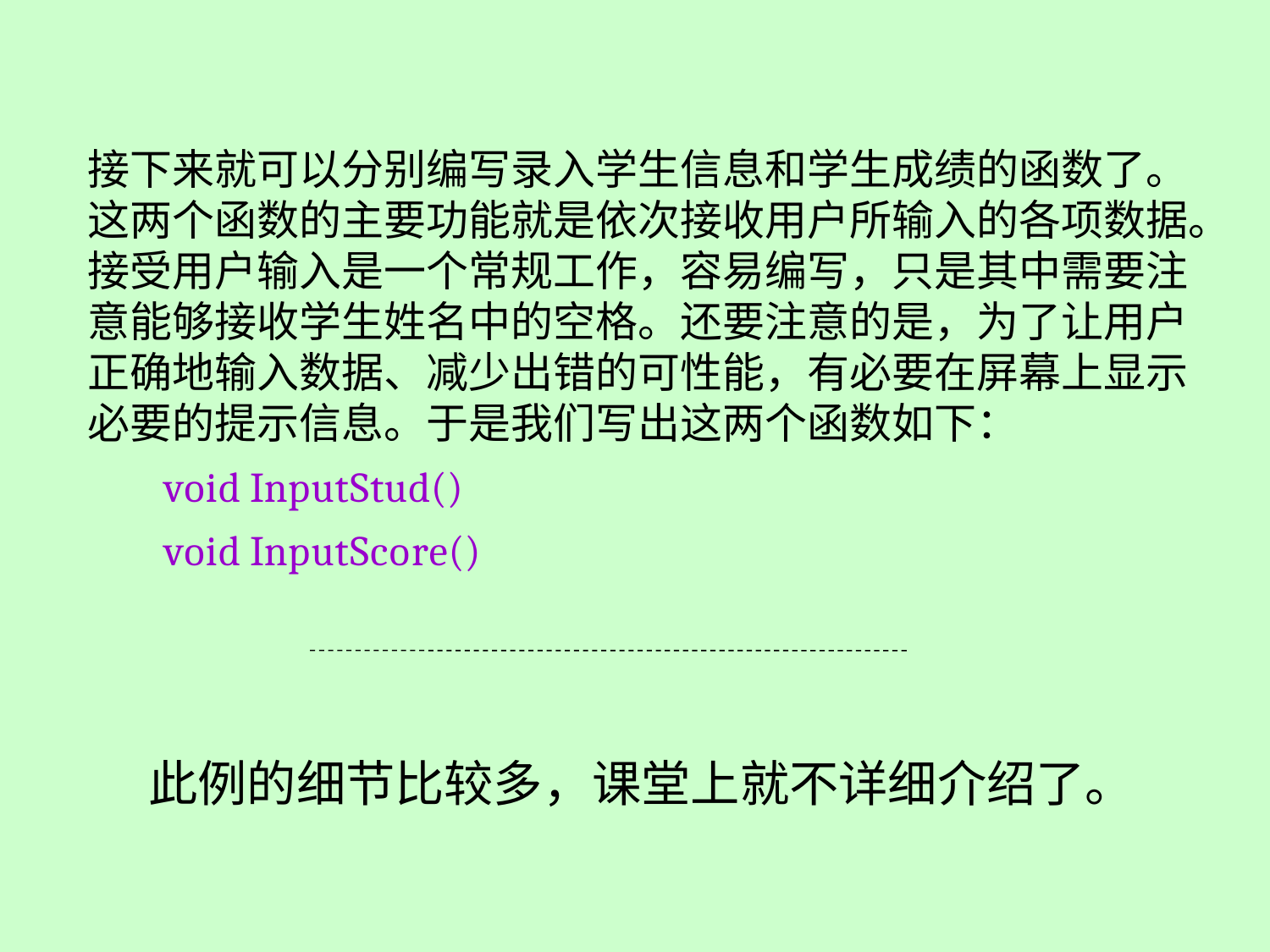

接下来就可以分别编写录入学生信息和学生成绩的函数了。这两个函数的主要功能就是依次接收用户所输入的各项数据。接受用户输入是一个常规工作，容易编写，只是其中需要注意能够接收学生姓名中的空格。还要注意的是，为了让用户正确地输入数据、减少出错的可性能，有必要在屏幕上显示必要的提示信息。于是我们写出这两个函数如下：
void InputStud()
void InputScore()

此例的细节比较多，课堂上就不详细介绍了。
70